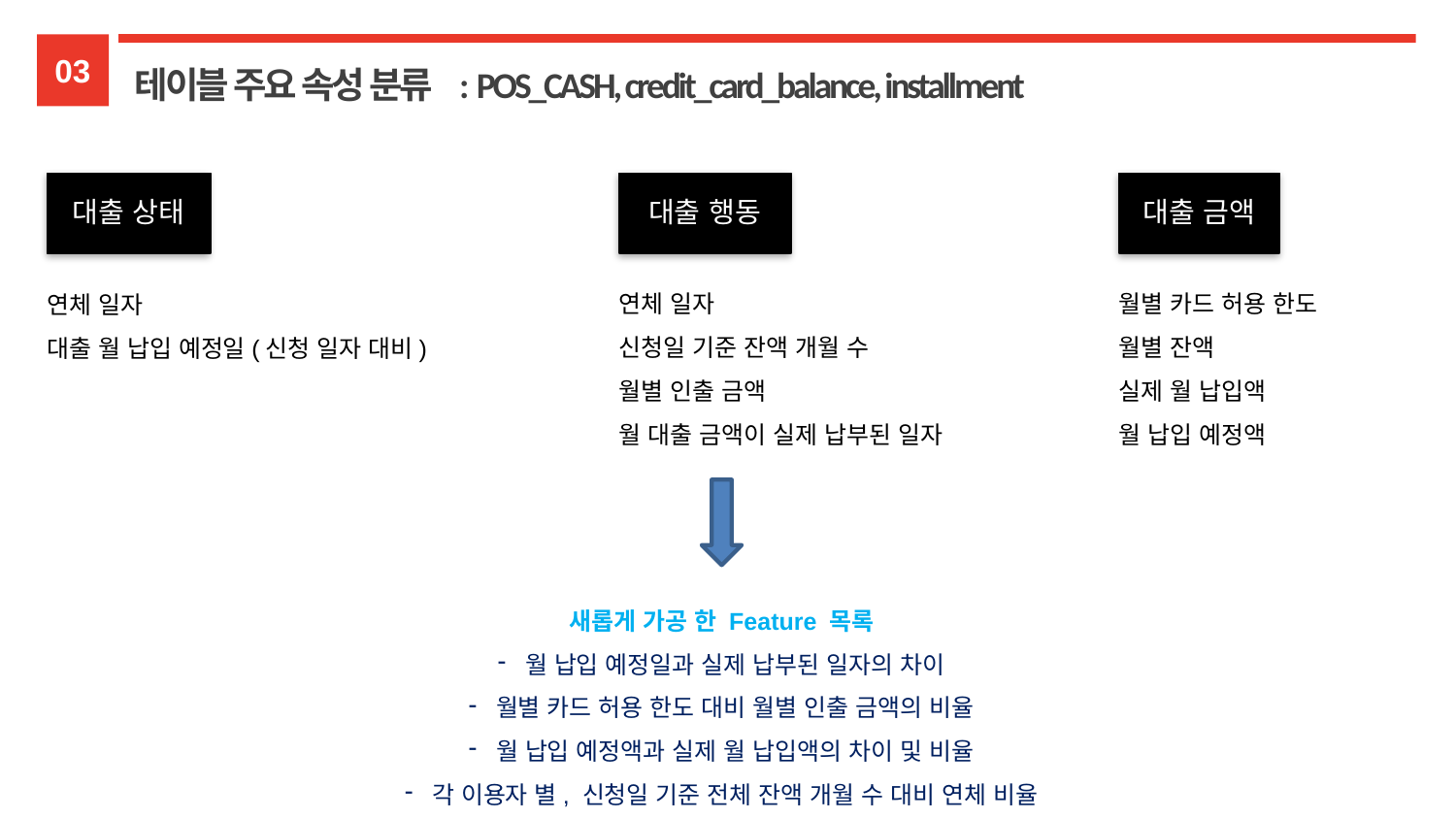

03
테이블 주요 속성 분류  :  POS_CASH, credit_card_balance, installment
대출 상태
대출 행동
대출 금액
연체 일자
신청일 기준 잔액 개월 수
월별 인출 금액
월 대출 금액이 실제 납부된 일자
월별 카드 허용 한도
월별 잔액
실제 월 납입액
월 납입 예정액
연체 일자
대출 월 납입 예정일(신청 일자 대비)

새롭게 가공 한 Feature 목록
월 납입 예정일과 실제 납부된 일자의 차이
월별 카드 허용 한도 대비 월별 인출 금액의 비율
월 납입 예정액과 실제 월 납입액의 차이 및 비율
각 이용자 별, 신청일 기준 전체 잔액 개월 수 대비 연체 비율